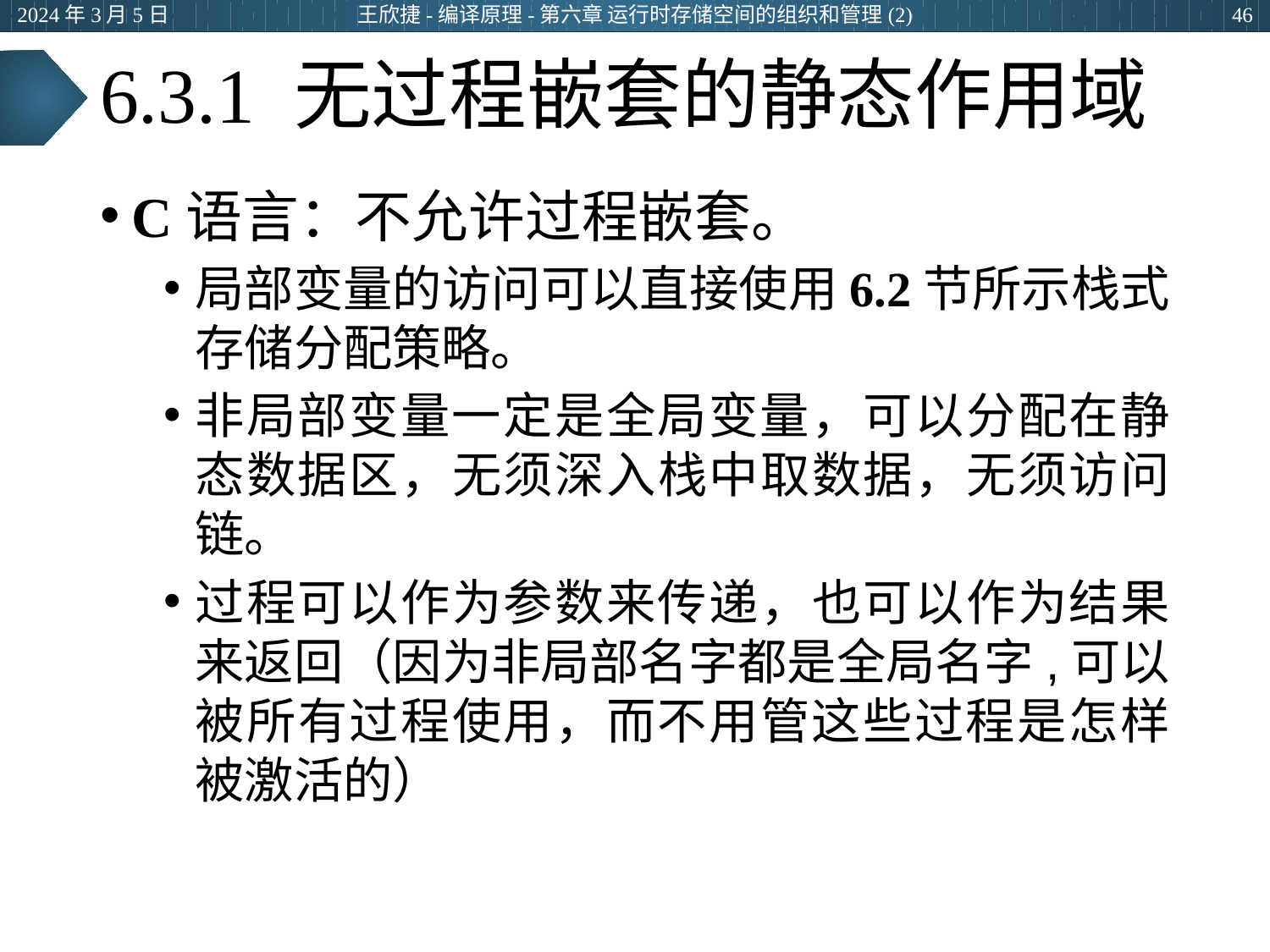

王欣捷-编译原理-第六章 运行时存储空间的组织和管理(2)
2024年3月5日
46
# 6.3.1 无过程嵌套的静态作用域
C语言：不允许过程嵌套。
局部变量的访问可以直接使用6.2节所示栈式存储分配策略。
非局部变量一定是全局变量，可以分配在静态数据区，无须深入栈中取数据，无须访问链。
过程可以作为参数来传递，也可以作为结果来返回（因为非局部名字都是全局名字,可以被所有过程使用，而不用管这些过程是怎样被激活的）